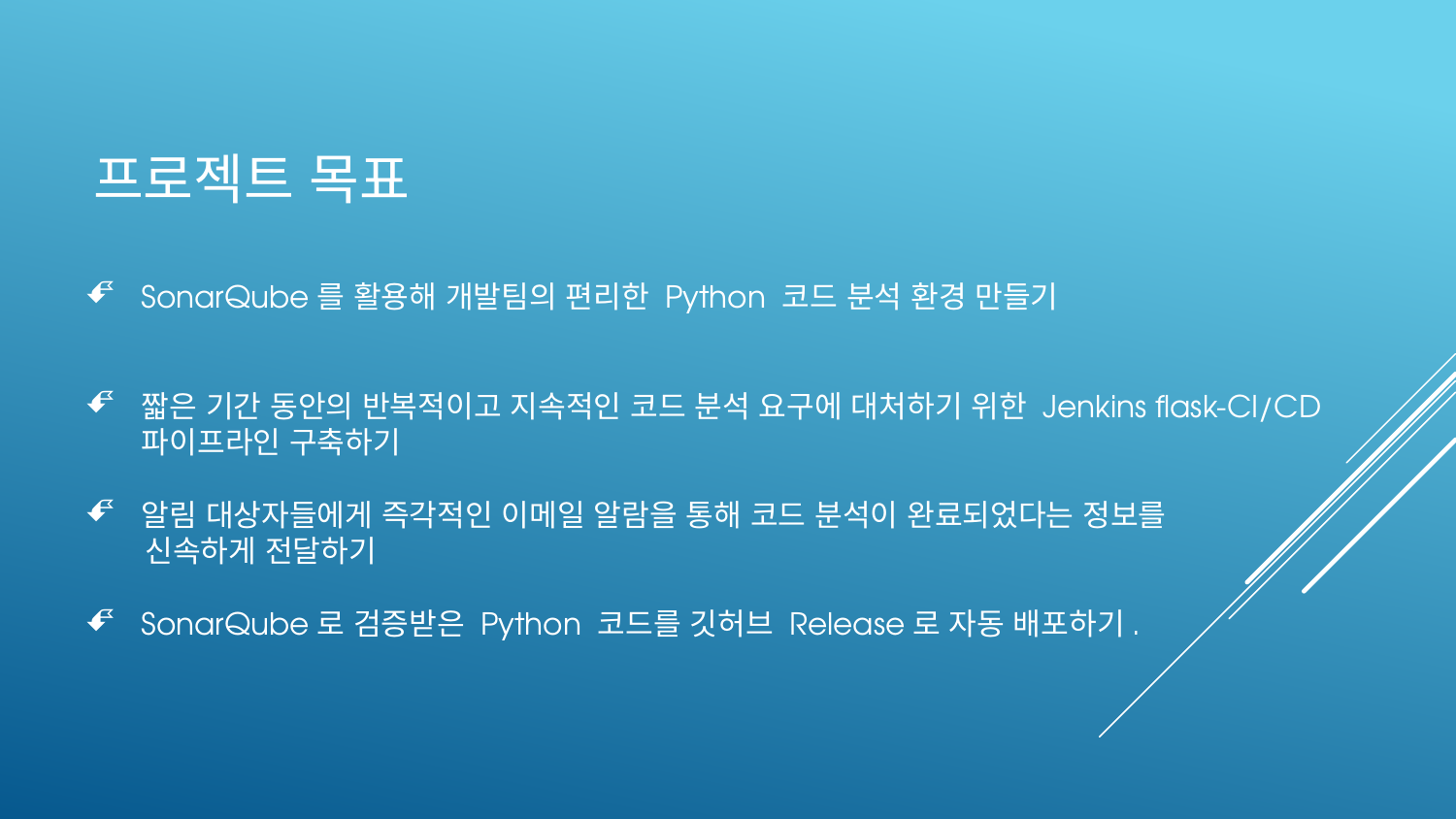

# 프로젝트 목표
SonarQube를 활용해 개발팀의 편리한 Python 코드 분석 환경 만들기

짧은 기간 동안의 반복적이고 지속적인 코드 분석 요구에 대처하기 위한 Jenkins flask-CI/CD 파이프라인 구축하기

알림 대상자들에게 즉각적인 이메일 알람을 통해 코드 분석이 완료되었다는 정보를
      신속하게 전달하기

SonarQube로 검증받은 Python 코드를 깃허브 Release로 자동 배포하기.